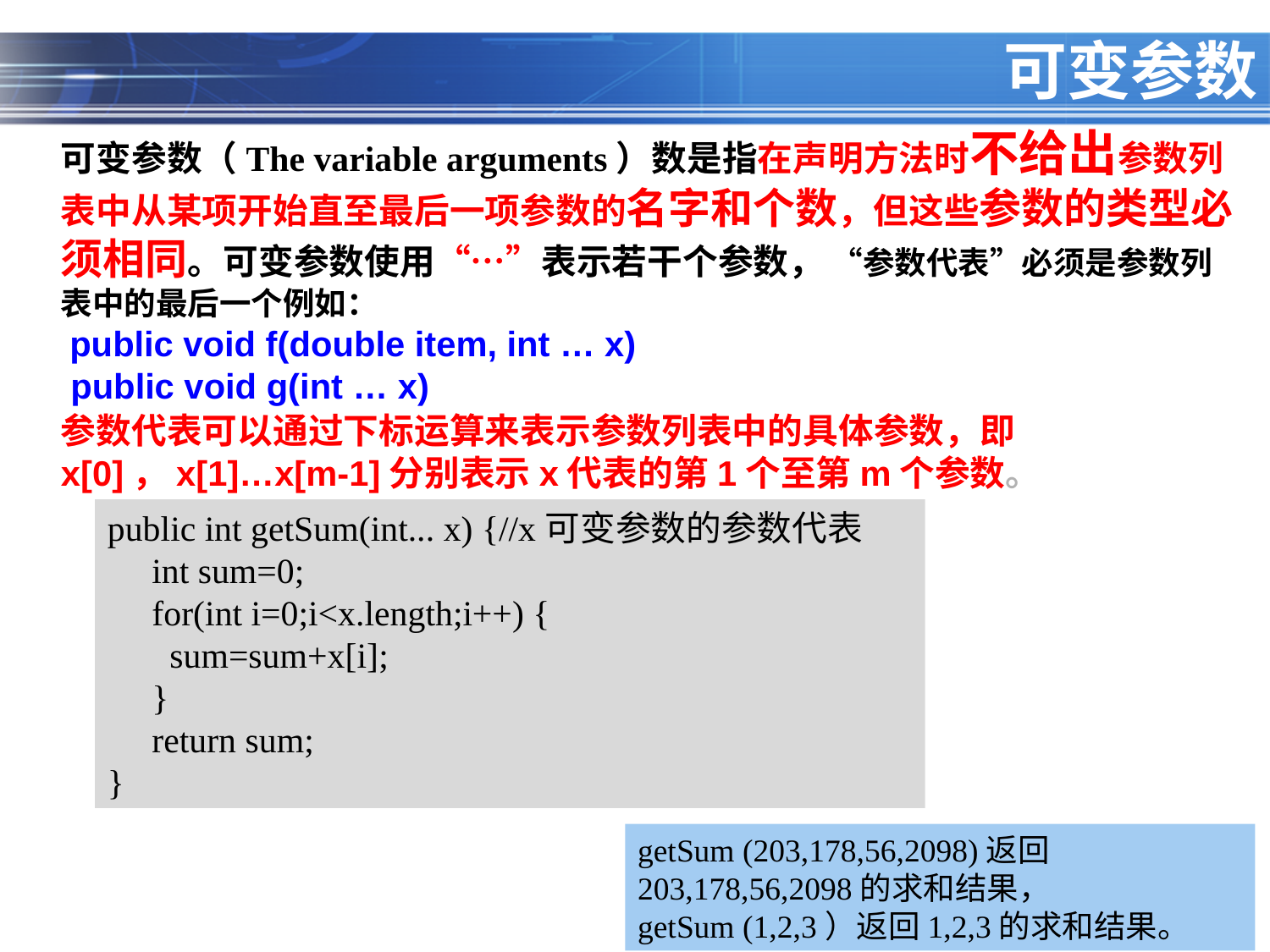

# 可变参数
可变参数（The variable arguments）数是指在声明方法时不给出参数列表中从某项开始直至最后一项参数的名字和个数，但这些参数的类型必须相同。可变参数使用“…”表示若干个参数， “参数代表”必须是参数列表中的最后一个例如：
 public void f(double item, int … x)
 public void g(int … x)
参数代表可以通过下标运算来表示参数列表中的具体参数，即x[0]，x[1]…x[m-1]分别表示x代表的第1个至第m个参数。
public int getSum(int... x) {//x可变参数的参数代表
     int sum=0;
     for(int i=0;i<x.length;i++) {
       sum=sum+x[i];
     }
     return sum;
}
getSum (203,178,56,2098)返回203,178,56,2098的求和结果，
getSum (1,2,3）返回1,2,3的求和结果。